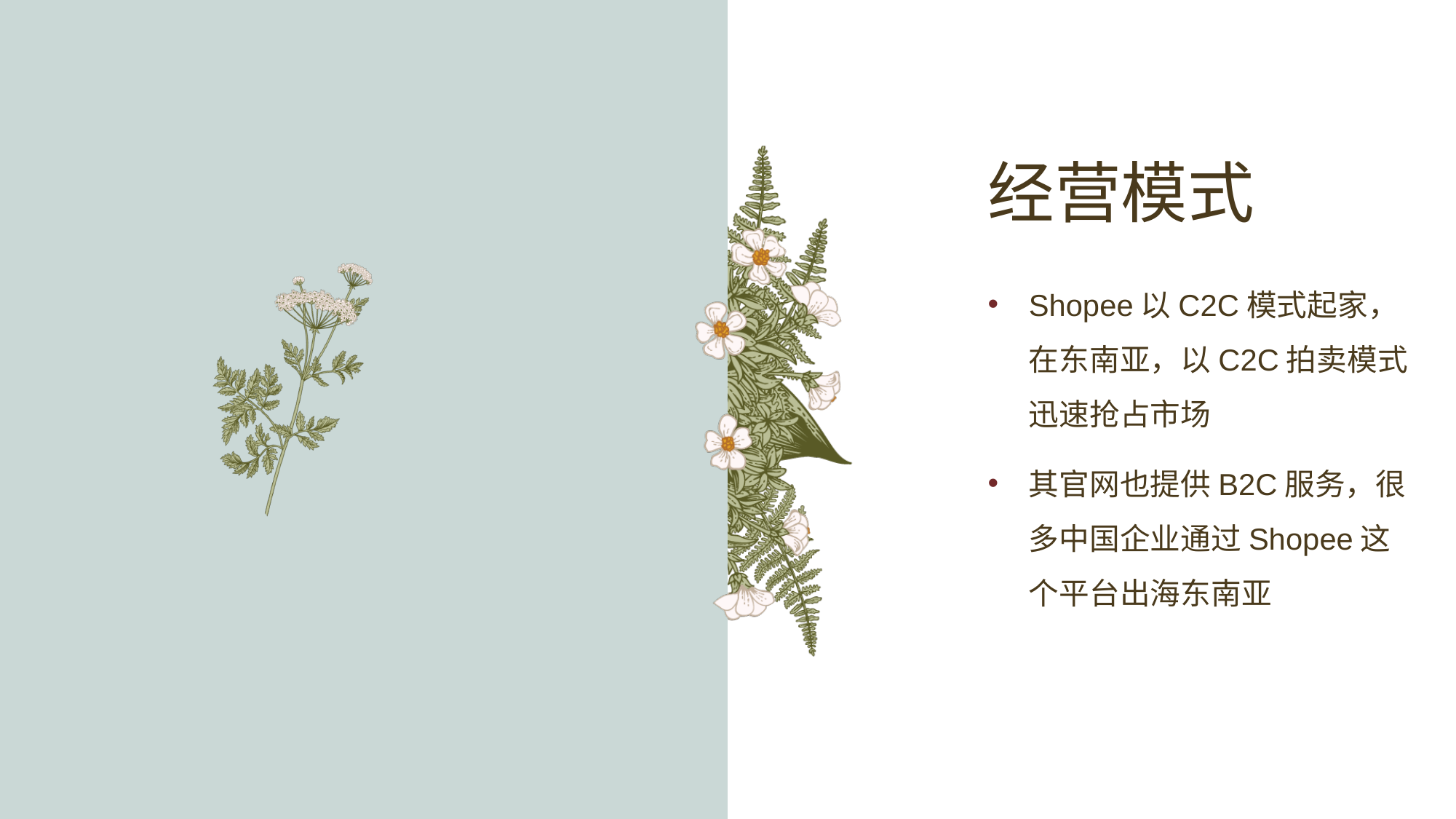

# 经营模式

Shopee以C2C模式起家，在东南亚，以C2C拍卖模式迅速抢占市场
其官网也提供B2C服务，很多中国企业通过Shopee这个平台出海东南亚